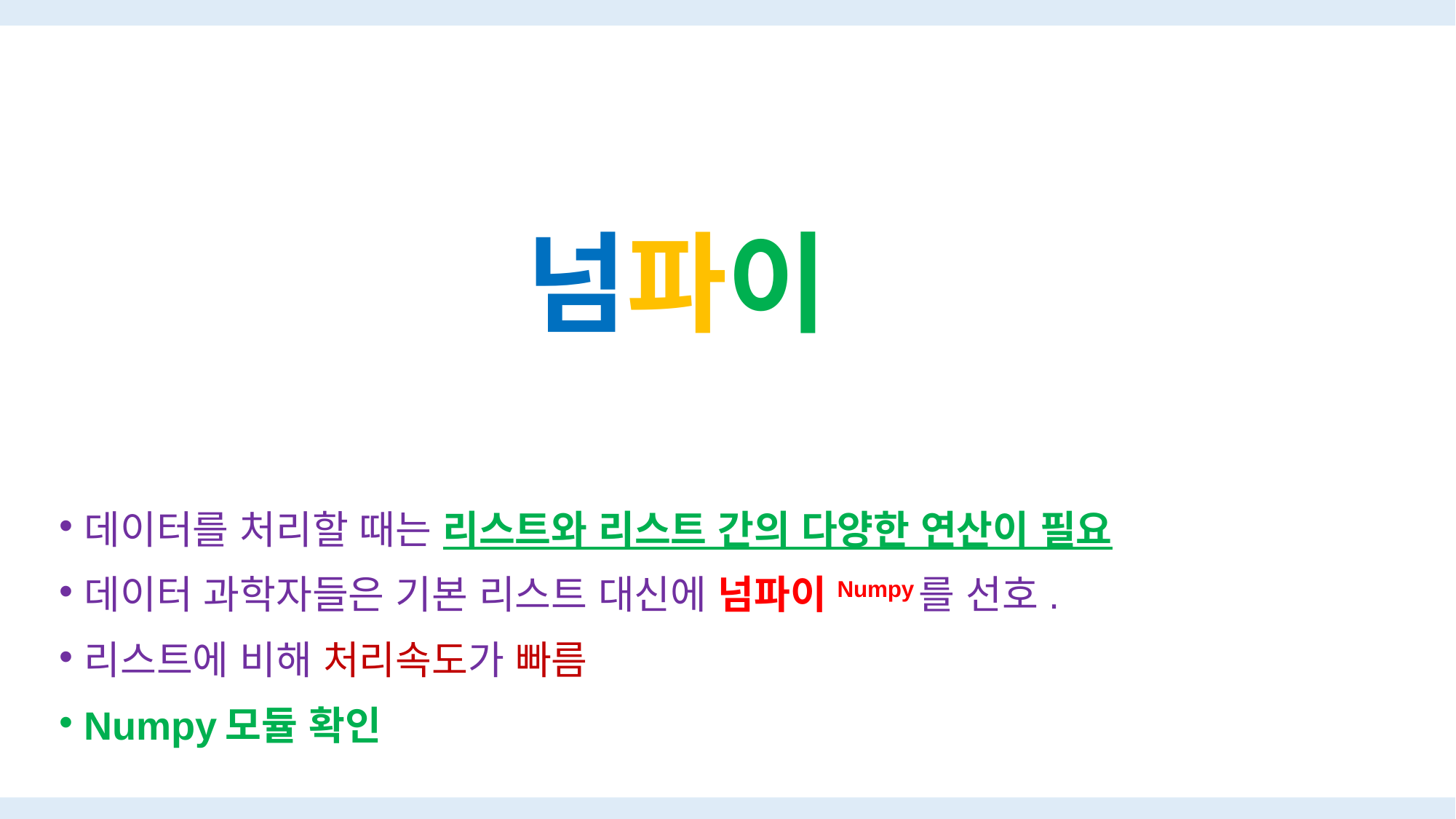

넘파이

데이터를 처리할 때는 리스트와 리스트 간의 다양한 연산이 필요
데이터 과학자들은 기본 리스트 대신에 넘파이Numpy를 선호.
리스트에 비해 처리속도가 빠름
Numpy모듈 확인